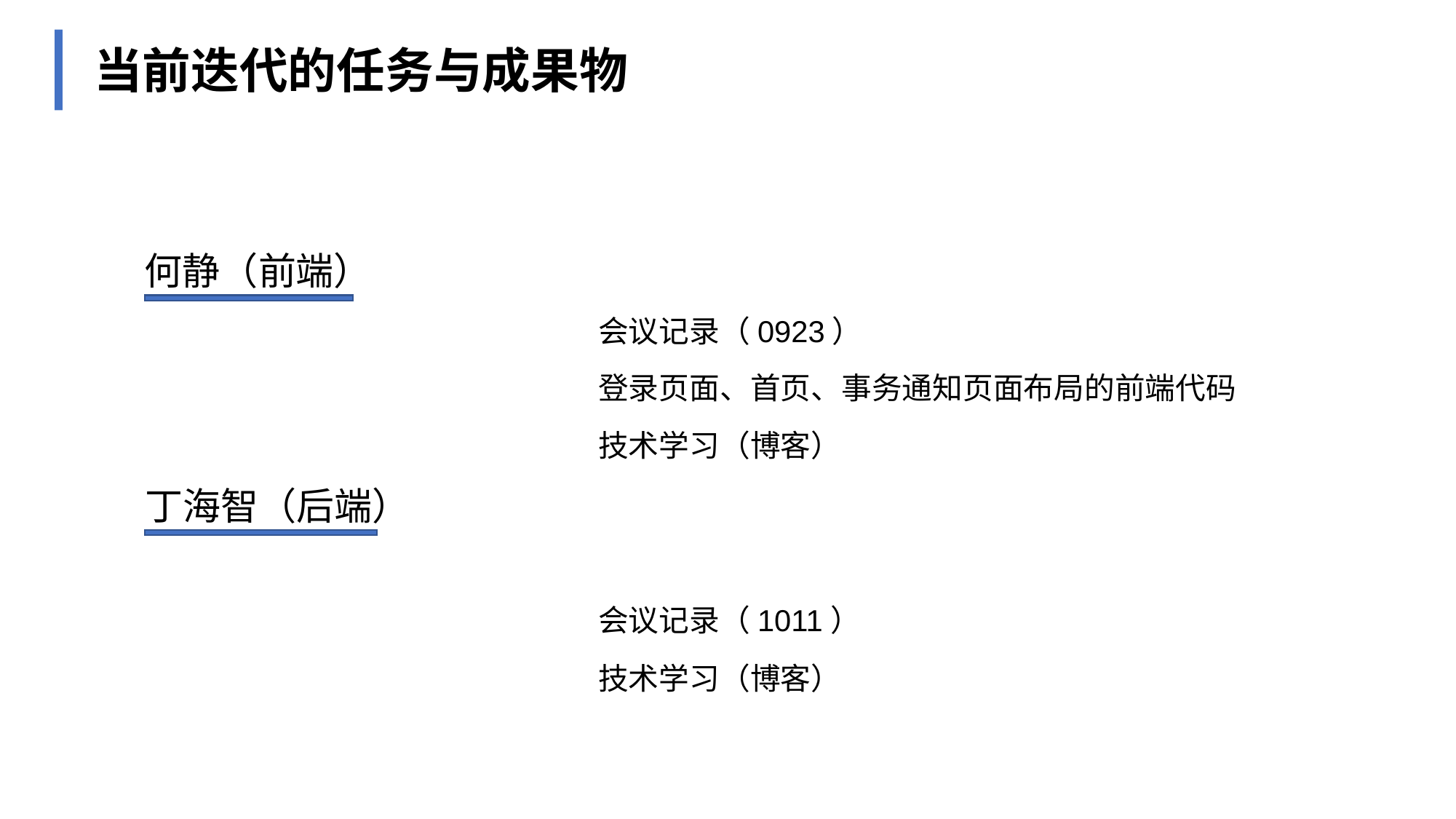

当前迭代的任务与成果物
何静（前端）

会议记录（0923）
登录页面、首页、事务通知页面布局的前端代码
技术学习（博客）
丁海智（后端）

会议记录（1011）
技术学习（博客）